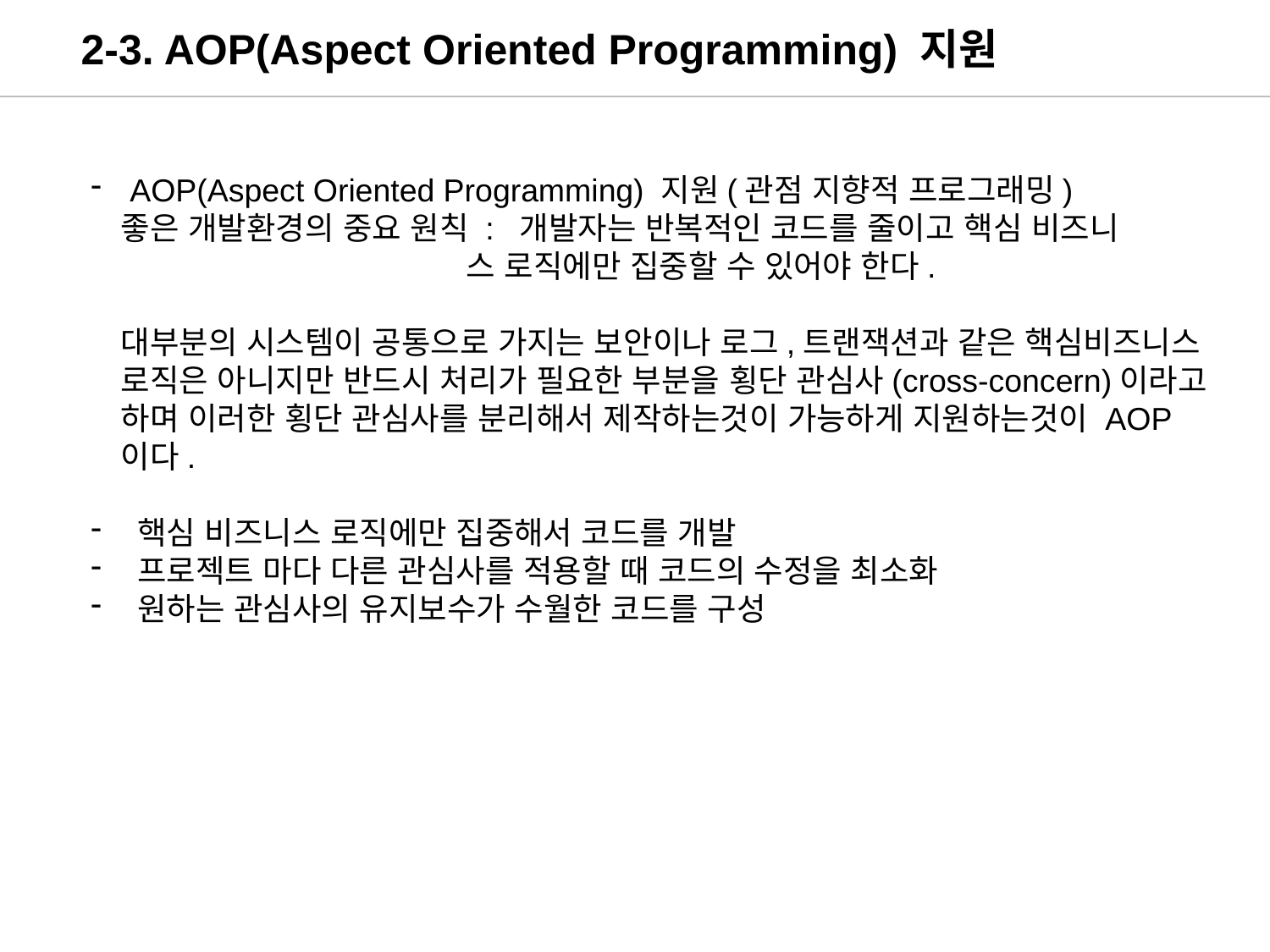

2-3. AOP(Aspect Oriented Programming) 지원
 AOP(Aspect Oriented Programming) 지원(관점 지향적 프로그래밍)
좋은 개발환경의 중요 원칙 :  개발자는 반복적인 코드를 줄이고 핵심 비즈니
                                      스 로직에만 집중할 수 있어야 한다.

대부분의 시스템이 공통으로 가지는 보안이나 로그,트랜잭션과 같은 핵심비즈니스 로직은 아니지만 반드시 처리가 필요한 부분을 횡단 관심사(cross-concern)이라고 하며 이러한 횡단 관심사를 분리해서 제작하는것이 가능하게 지원하는것이 AOP 이다.

 핵심 비즈니스 로직에만 집중해서 코드를 개발
 프로젝트 마다 다른 관심사를 적용할 때 코드의 수정을 최소화
 원하는 관심사의 유지보수가 수월한 코드를 구성